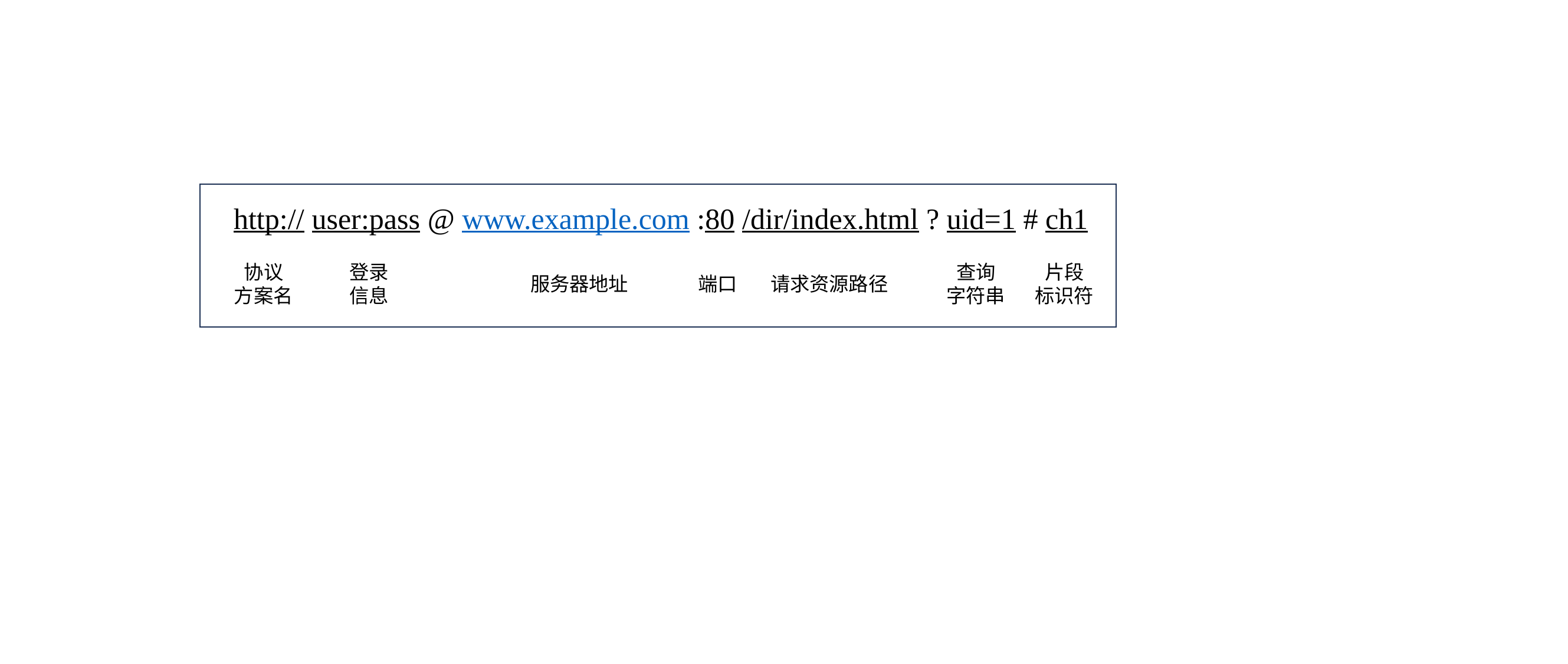

http:// user:pass @ www.example.com :80 /dir/index.html ? uid=1 # ch1
协议
方案名
登录
信息
查询
字符串
片段
标识符
服务器地址
端口
请求资源路径